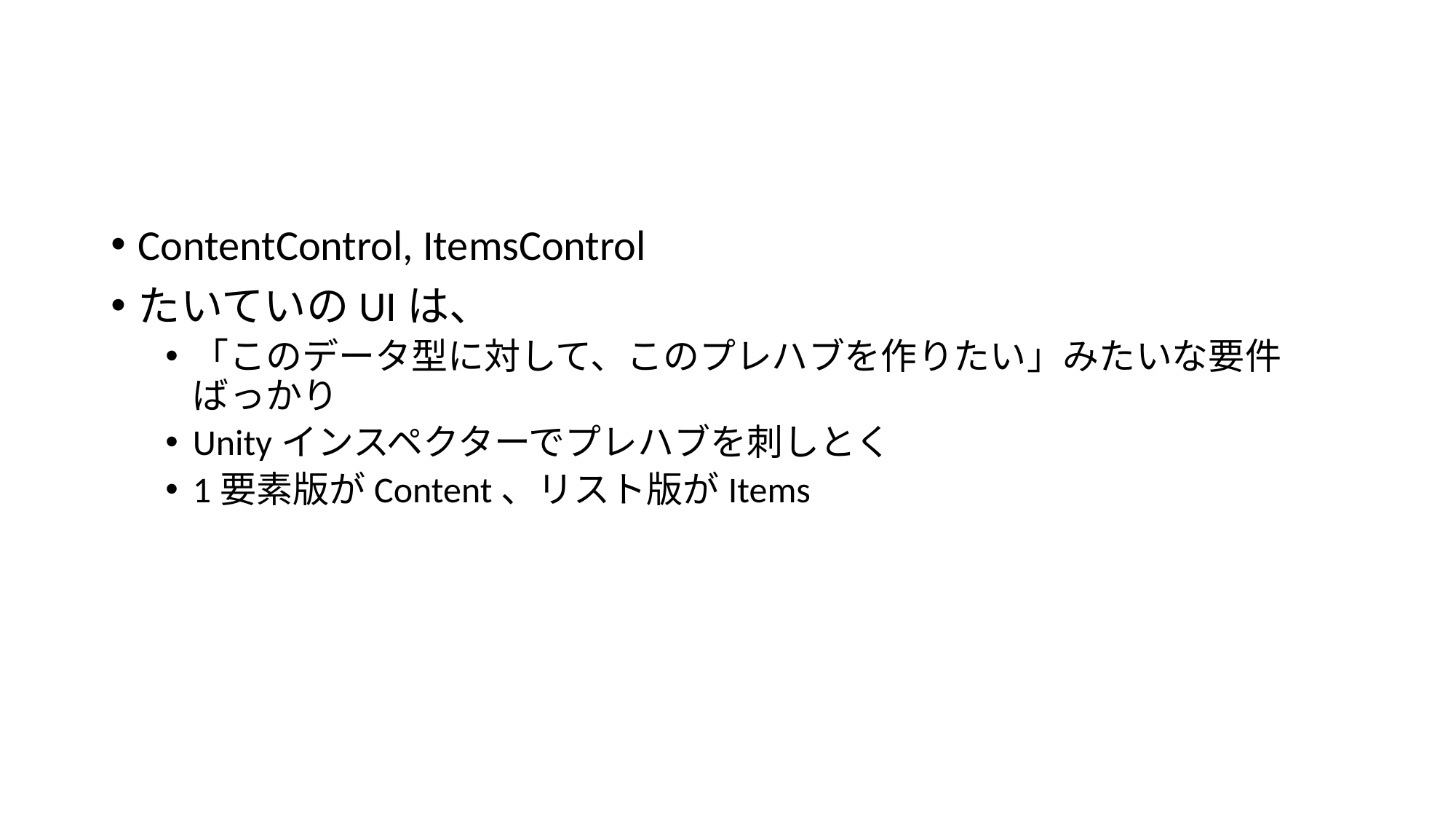

#
ContentControl, ItemsControl
たいていのUIは、
「このデータ型に対して、このプレハブを作りたい」みたいな要件ばっかり
Unityインスペクターでプレハブを刺しとく
1要素版がContent、リスト版がItems